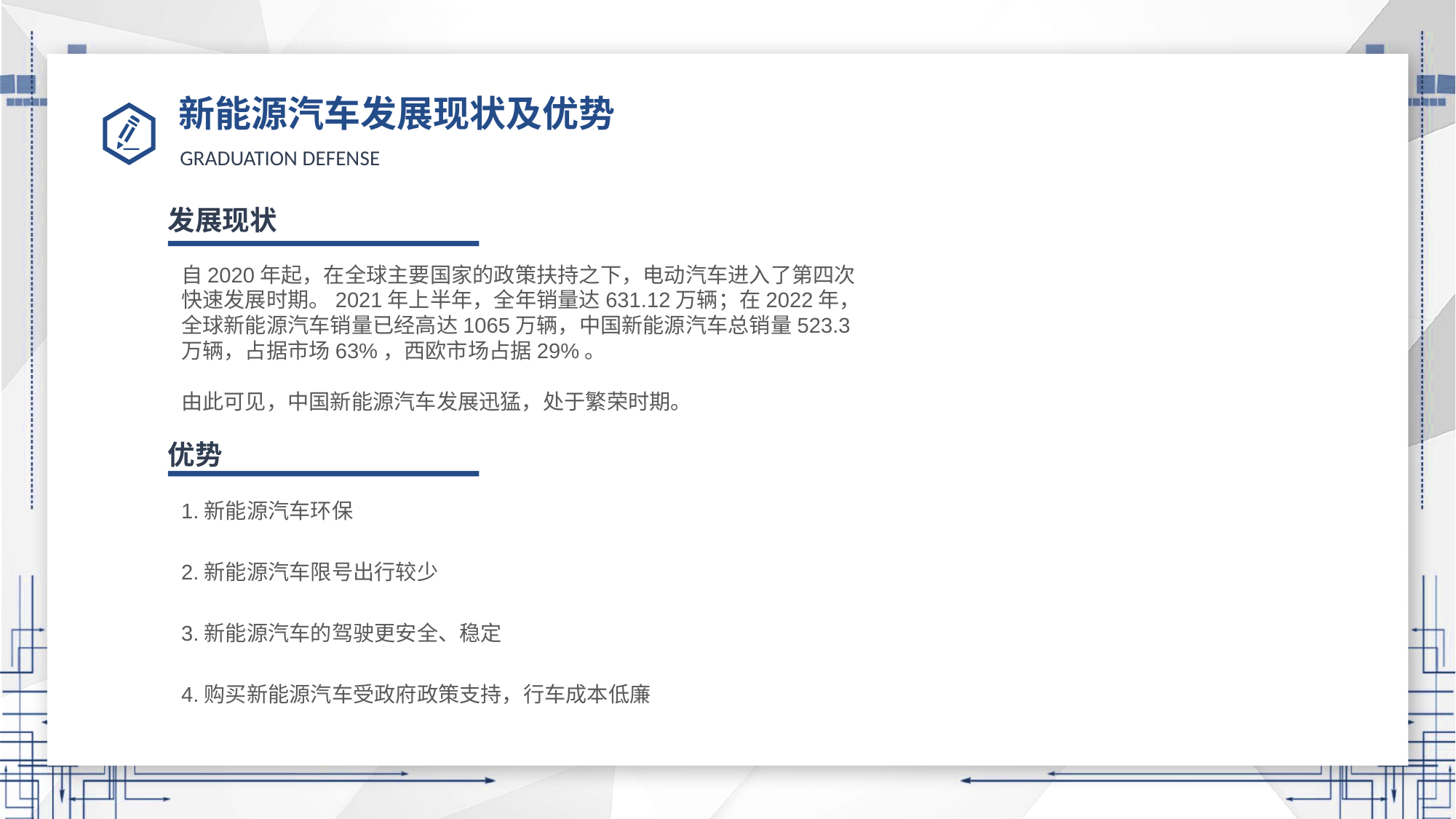

# 新能源汽车发展现状及优势
发展现状

自2020年起，在全球主要国家的政策扶持之下，电动汽车进入了第四次快速发展时期。2021年上半年，全年销量达631.12万辆；在2022年，全球新能源汽车销量已经高达1065万辆，中国新能源汽车总销量523.3万辆，占据市场63%，西欧市场占据29%。

由此可见，中国新能源汽车发展迅猛，处于繁荣时期。
优势

1.新能源汽车环保

2.新能源汽车限号出行较少

3.新能源汽车的驾驶更安全、稳定

4.购买新能源汽车受政府政策支持，行车成本低廉